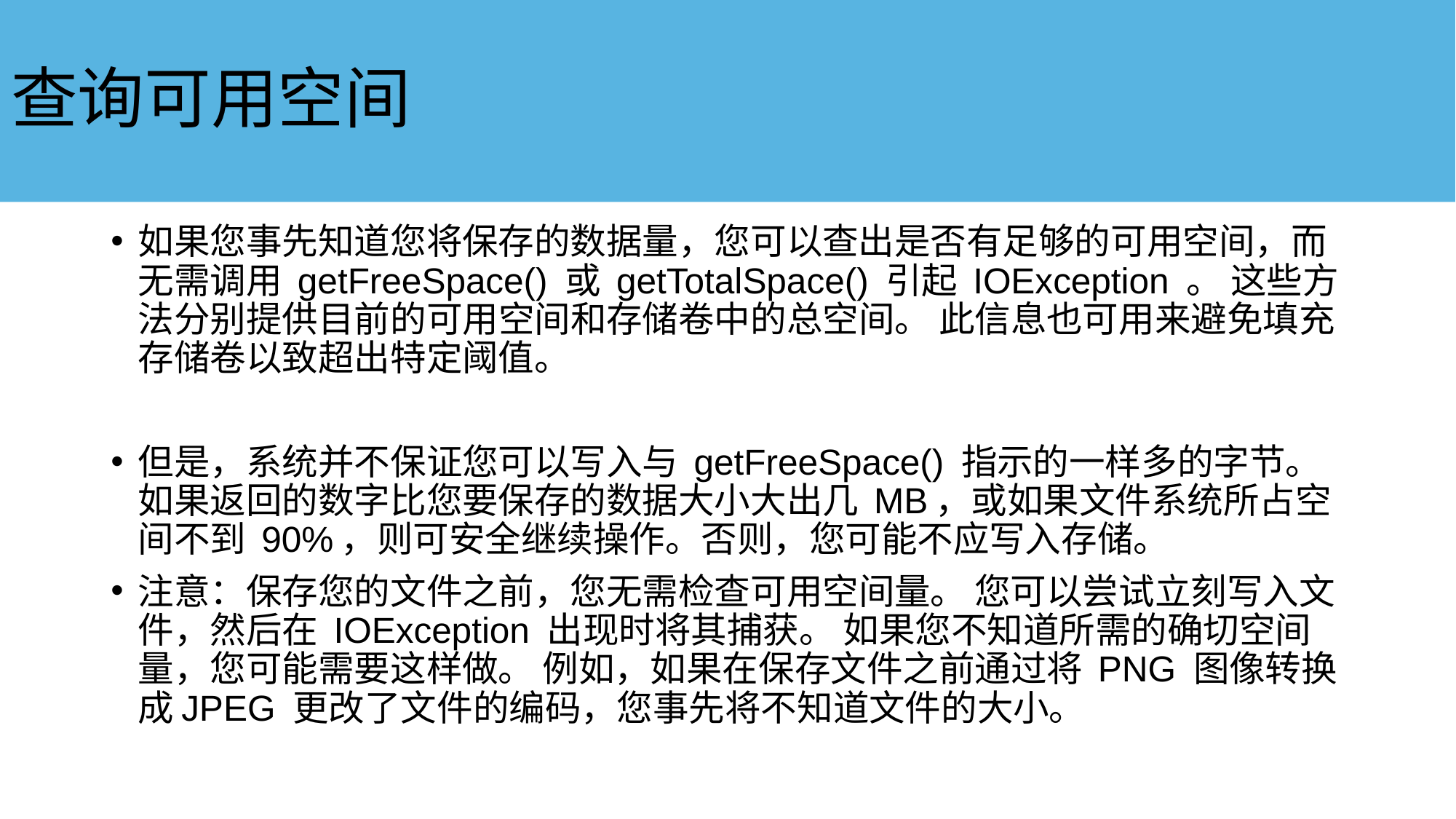

# 查询可用空间
如果您事先知道您将保存的数据量，您可以查出是否有足够的可用空间，而无需调用 getFreeSpace() 或 getTotalSpace() 引起 IOException 。 这些方法分别提供目前的可用空间和存储卷中的总空间。 此信息也可用来避免填充存储卷以致超出特定阈值。

但是，系统并不保证您可以写入与 getFreeSpace() 指示的一样多的字节。如果返回的数字比您要保存的数据大小大出几 MB，或如果文件系统所占空间不到 90%，则可安全继续操作。否则，您可能不应写入存储。
注意：保存您的文件之前，您无需检查可用空间量。 您可以尝试立刻写入文件，然后在 IOException 出现时将其捕获。 如果您不知道所需的确切空间量，您可能需要这样做。 例如，如果在保存文件之前通过将 PNG 图像转换成JPEG 更改了文件的编码，您事先将不知道文件的大小。